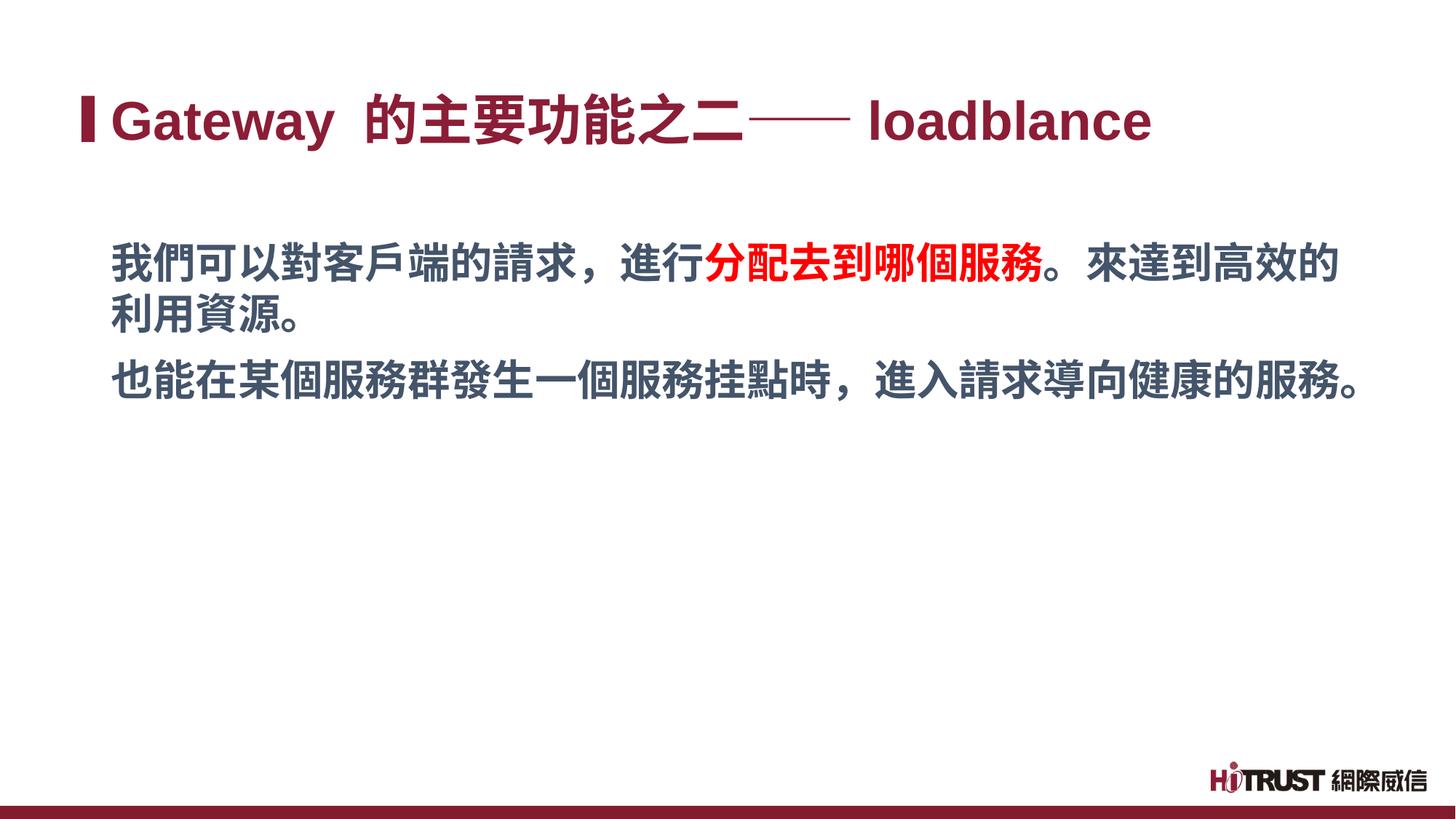

# Gateway 的主要功能之二——loadblance

我們可以對客戶端的請求，進行分配去到哪個服務。來達到高效的利用資源。
也能在某個服務群發生一個服務挂點時，進入請求導向健康的服務。